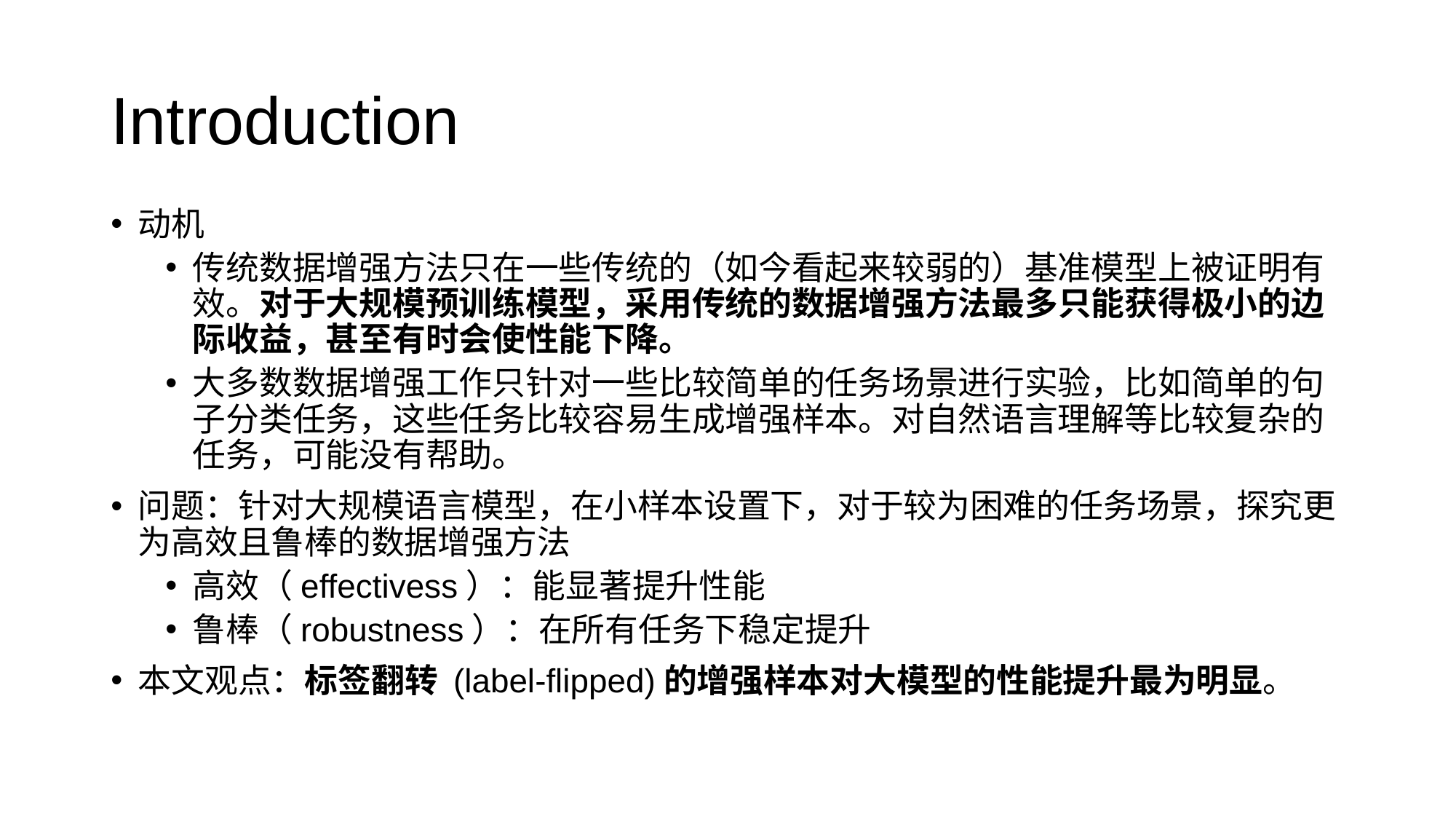

# Introduction
动机
传统数据增强方法只在一些传统的（如今看起来较弱的）基准模型上被证明有效。对于大规模预训练模型，采用传统的数据增强方法最多只能获得极小的边际收益，甚至有时会使性能下降。
大多数数据增强工作只针对一些比较简单的任务场景进行实验，比如简单的句子分类任务，这些任务比较容易生成增强样本。对自然语言理解等比较复杂的任务，可能没有帮助。
问题：针对大规模语言模型，在小样本设置下，对于较为困难的任务场景，探究更为高效且鲁棒的数据增强方法
高效（effectivess）：能显著提升性能
鲁棒（robustness）：在所有任务下稳定提升
本文观点：标签翻转 (label-flipped)的增强样本对大模型的性能提升最为明显。